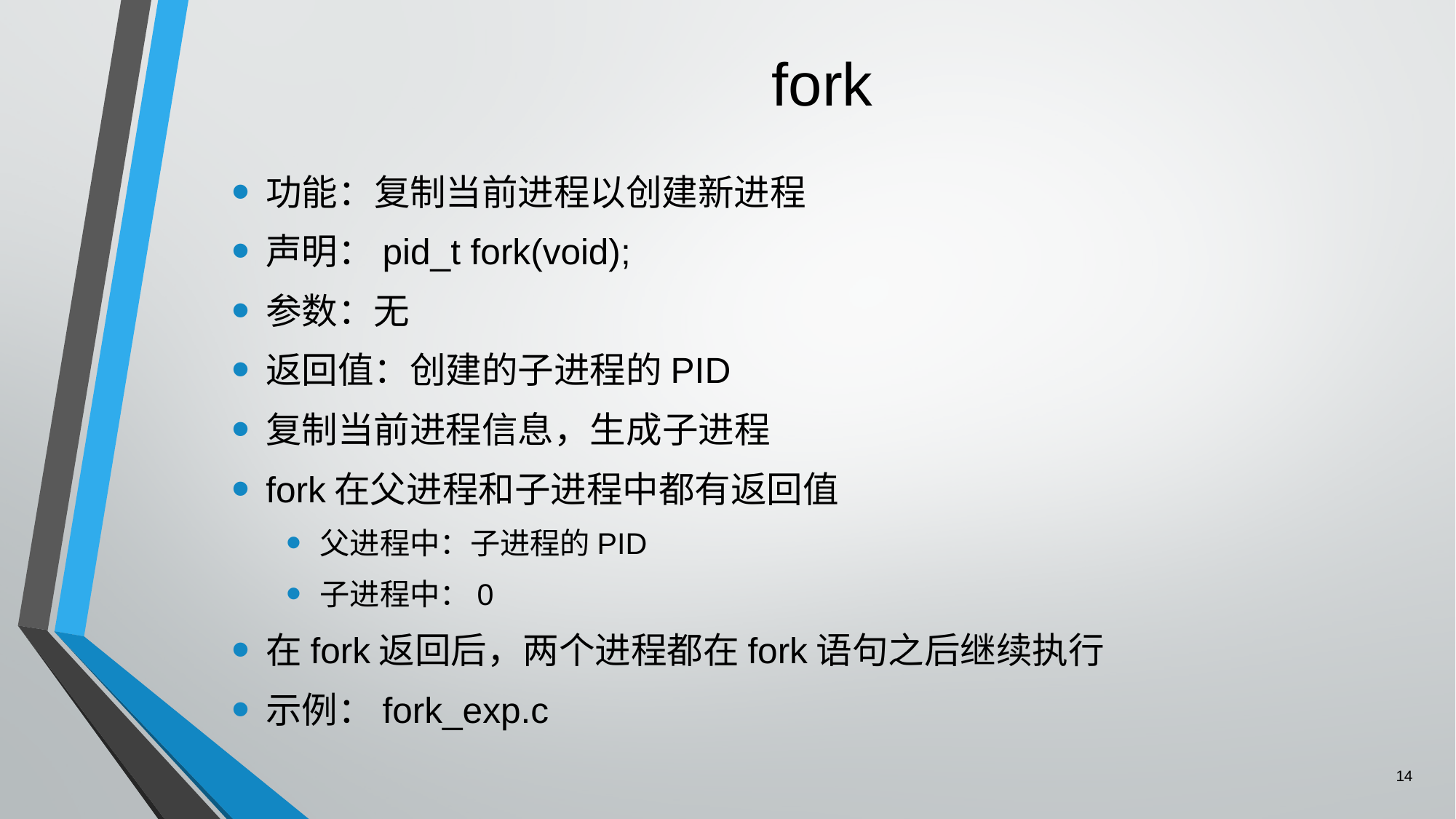

# fork
功能：复制当前进程以创建新进程
声明：pid_t fork(void);
参数：无
返回值：创建的子进程的PID
复制当前进程信息，生成子进程
fork在父进程和子进程中都有返回值
父进程中：子进程的PID
子进程中：0
在fork返回后，两个进程都在fork语句之后继续执行
示例：fork_exp.c

14